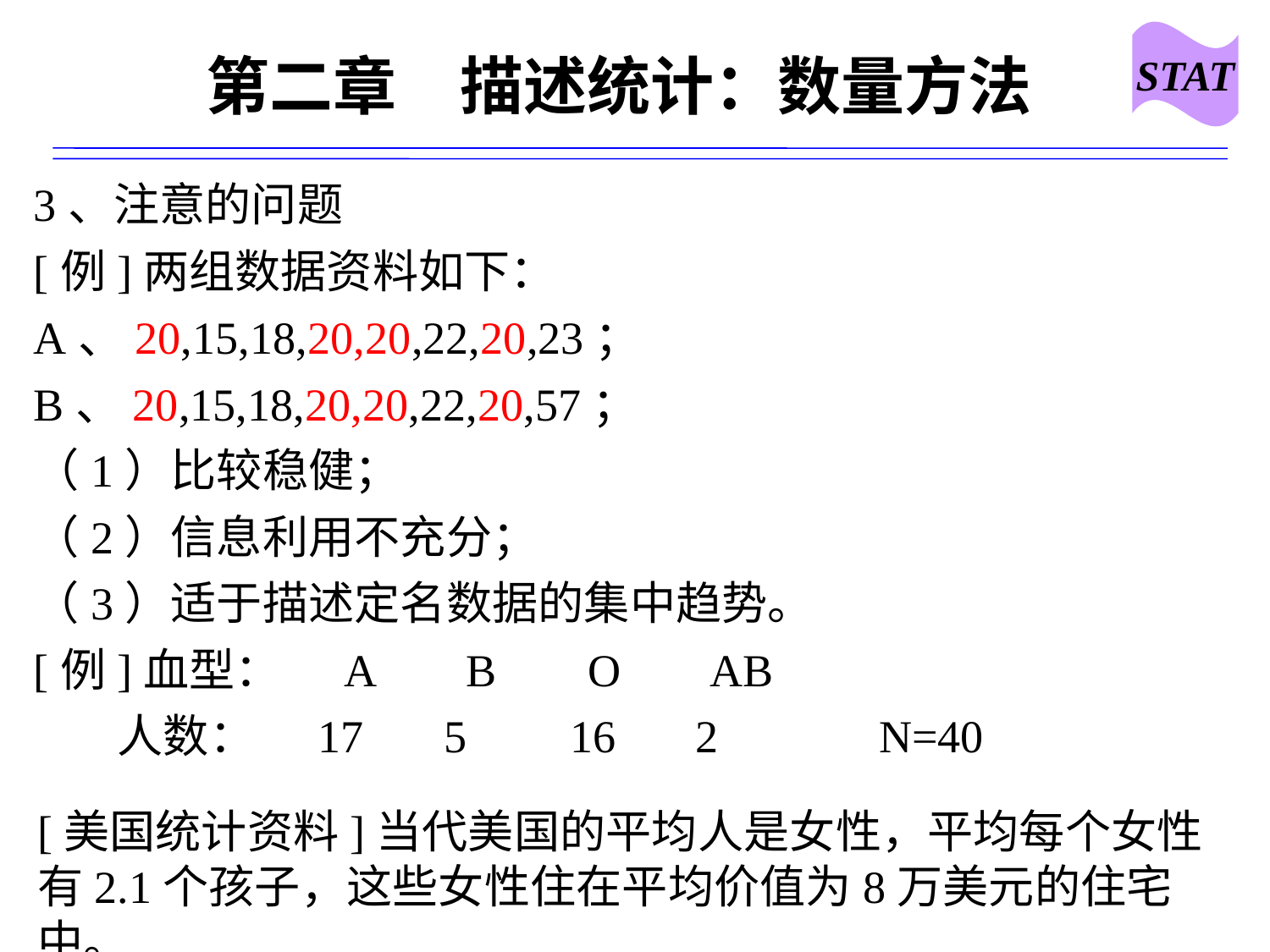

STAT
# 第二章　描述统计：数量方法

3、注意的问题
[例]两组数据资料如下：
A、20,15,18,20,20,22,20,23；
B、20,15,18,20,20,22,20,57；
（1）比较稳健；
（2）信息利用不充分；
（3）适于描述定名数据的集中趋势。
[例]血型：     A        B        O        AB
       人数：     17       5         16       2              N=40
[美国统计资料]当代美国的平均人是女性，平均每个女性有2.1个孩子，这些女性住在平均价值为8万美元的住宅中。